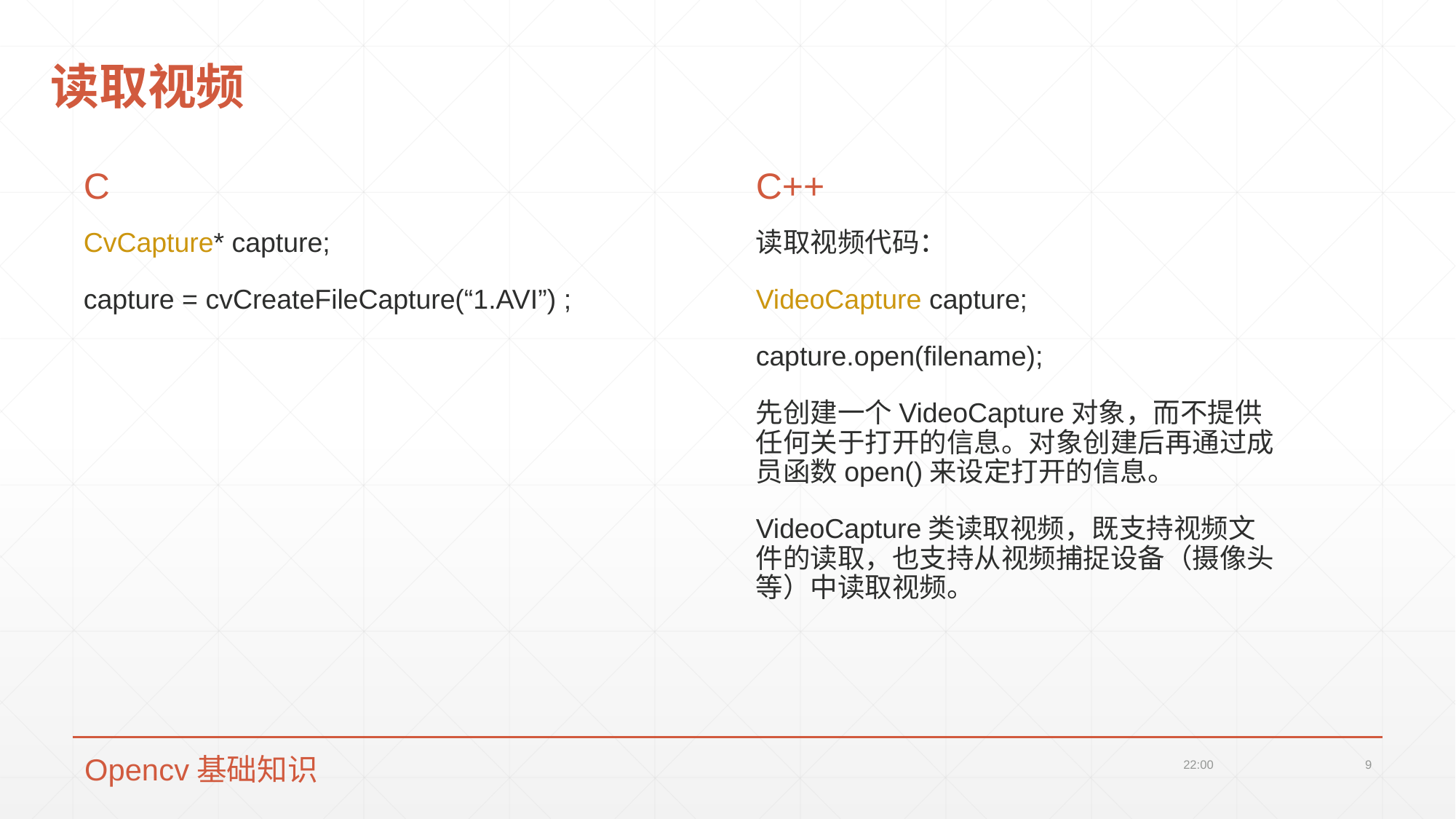

# 读取视频
C++
C
CvCapture* capture;
capture = cvCreateFileCapture(“1.AVI”) ;
读取视频代码：
VideoCapture capture;
capture.open(filename);
先创建一个VideoCapture对象，而不提供任何关于打开的信息。对象创建后再通过成员函数open()来设定打开的信息。
VideoCapture类读取视频，既支持视频文件的读取，也支持从视频捕捉设备（摄像头等）中读取视频。

Opencv基础知识
22:00
9